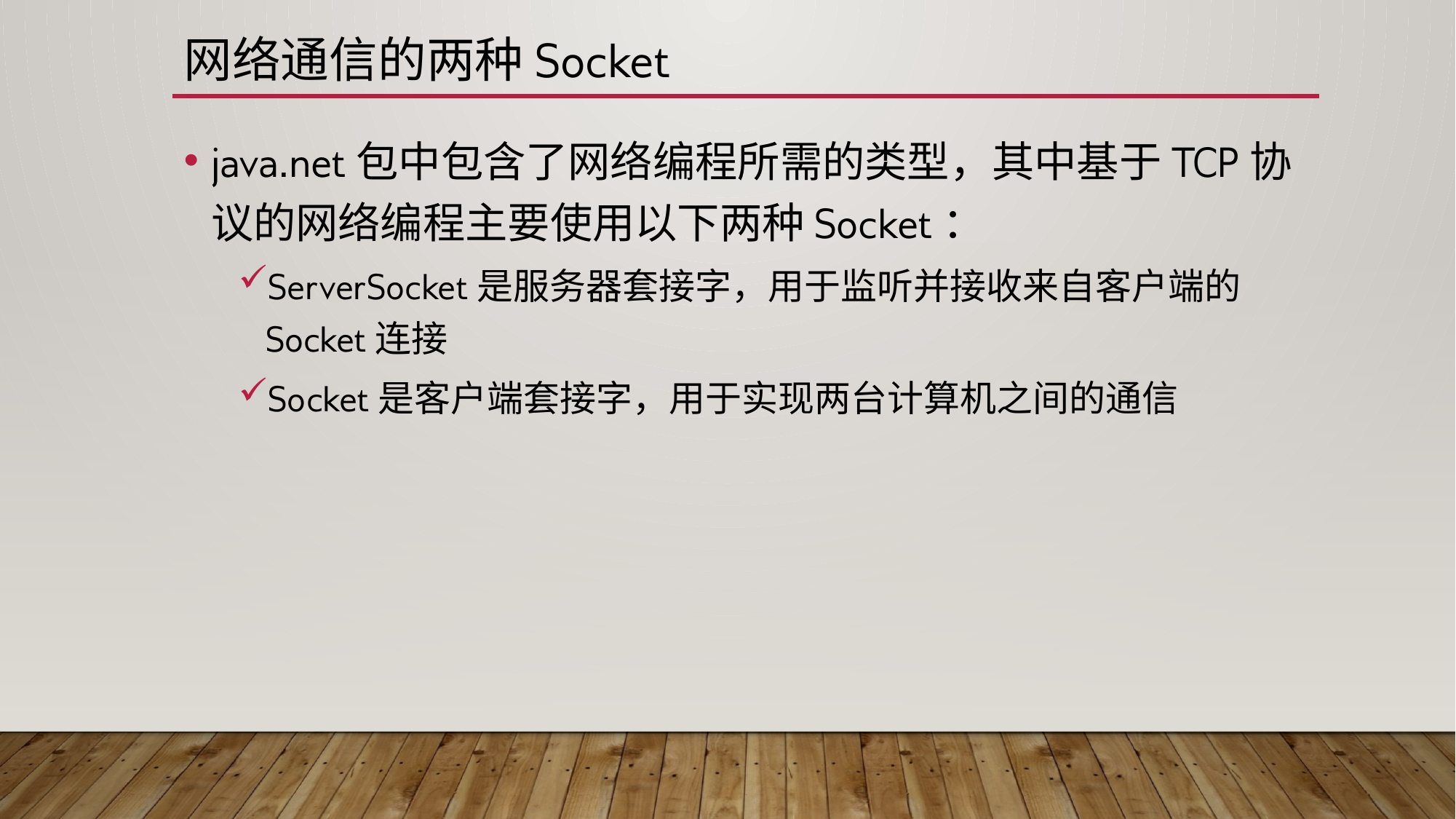

# 网络通信的两种Socket
java.net包中包含了网络编程所需的类型，其中基于TCP协议的网络编程主要使用以下两种Socket：
ServerSocket是服务器套接字，用于监听并接收来自客户端的Socket连接
Socket是客户端套接字，用于实现两台计算机之间的通信